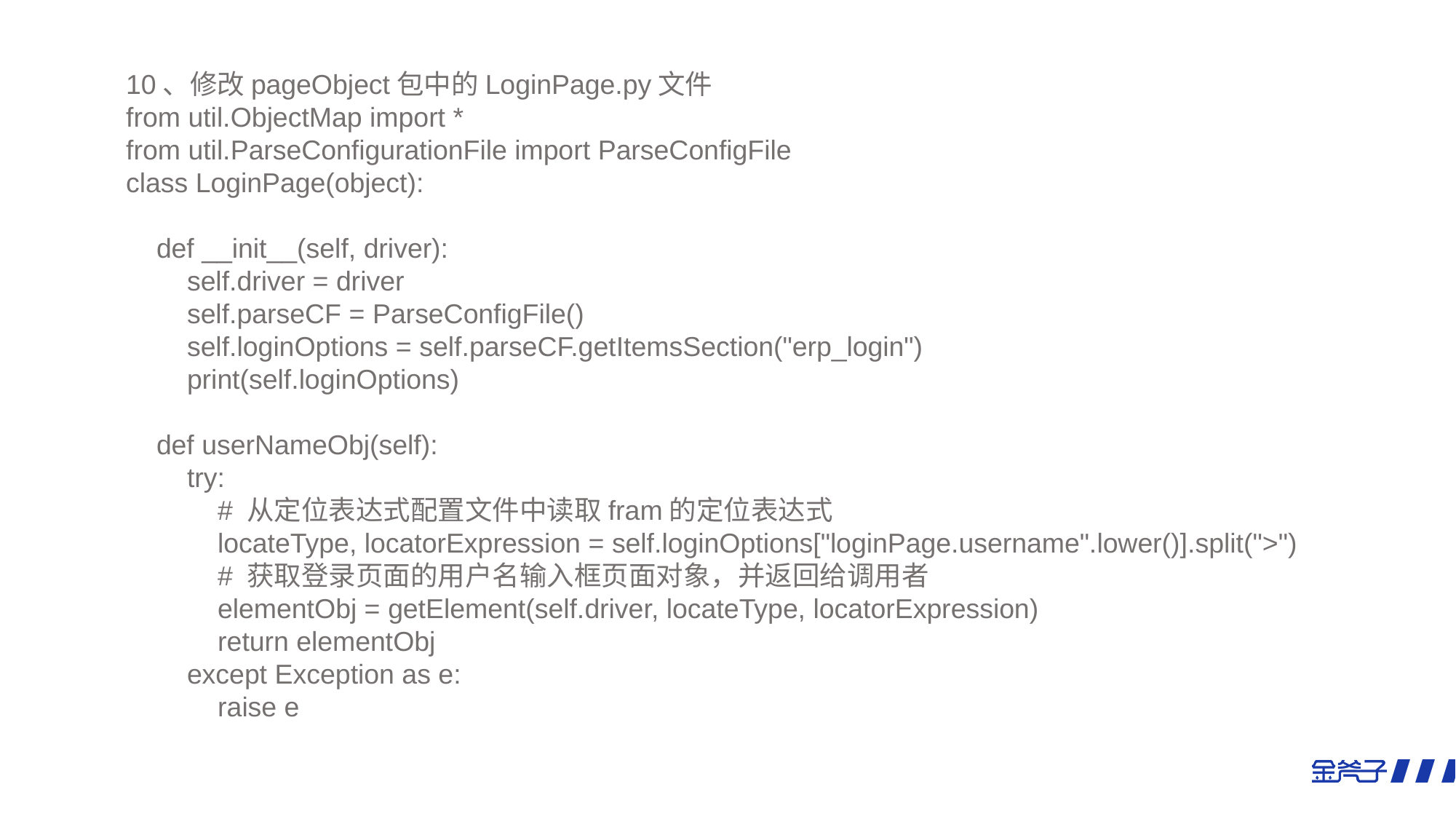

10、修改pageObject包中的LoginPage.py文件
from util.ObjectMap import *
from util.ParseConfigurationFile import ParseConfigFile
class LoginPage(object):

    def __init__(self, driver):
        self.driver = driver
        self.parseCF = ParseConfigFile()
        self.loginOptions = self.parseCF.getItemsSection("erp_login")
        print(self.loginOptions)

    def userNameObj(self):
        try:
            # 从定位表达式配置文件中读取fram的定位表达式
            locateType, locatorExpression = self.loginOptions["loginPage.username".lower()].split(">")
            # 获取登录页面的用户名输入框页面对象，并返回给调用者
            elementObj = getElement(self.driver, locateType, locatorExpression)
            return elementObj
        except Exception as e:
            raise e